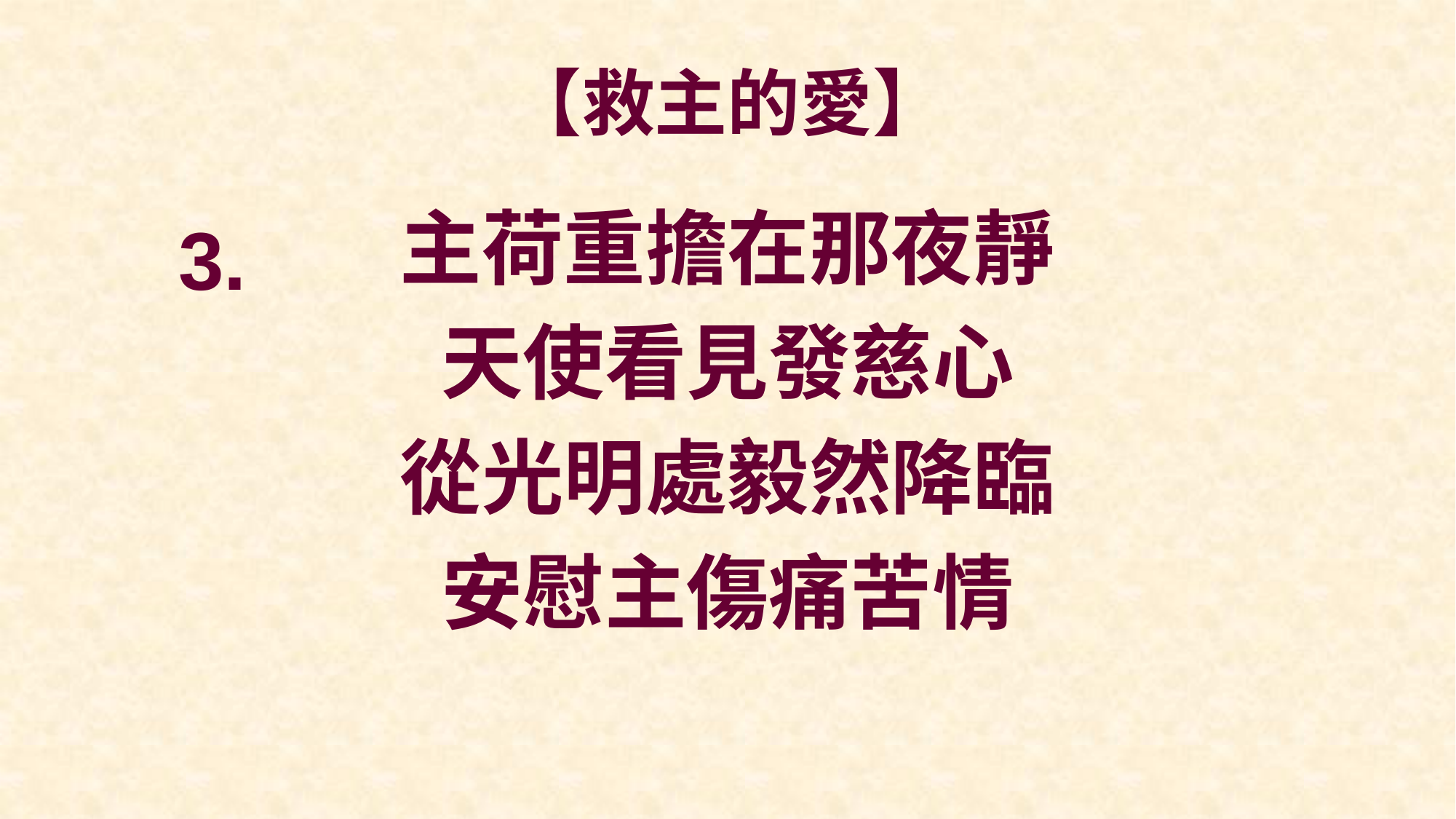

# 【救主的愛】
主荷重擔在那夜靜
天使看見發慈心
從光明處毅然降臨
安慰主傷痛苦情
3.